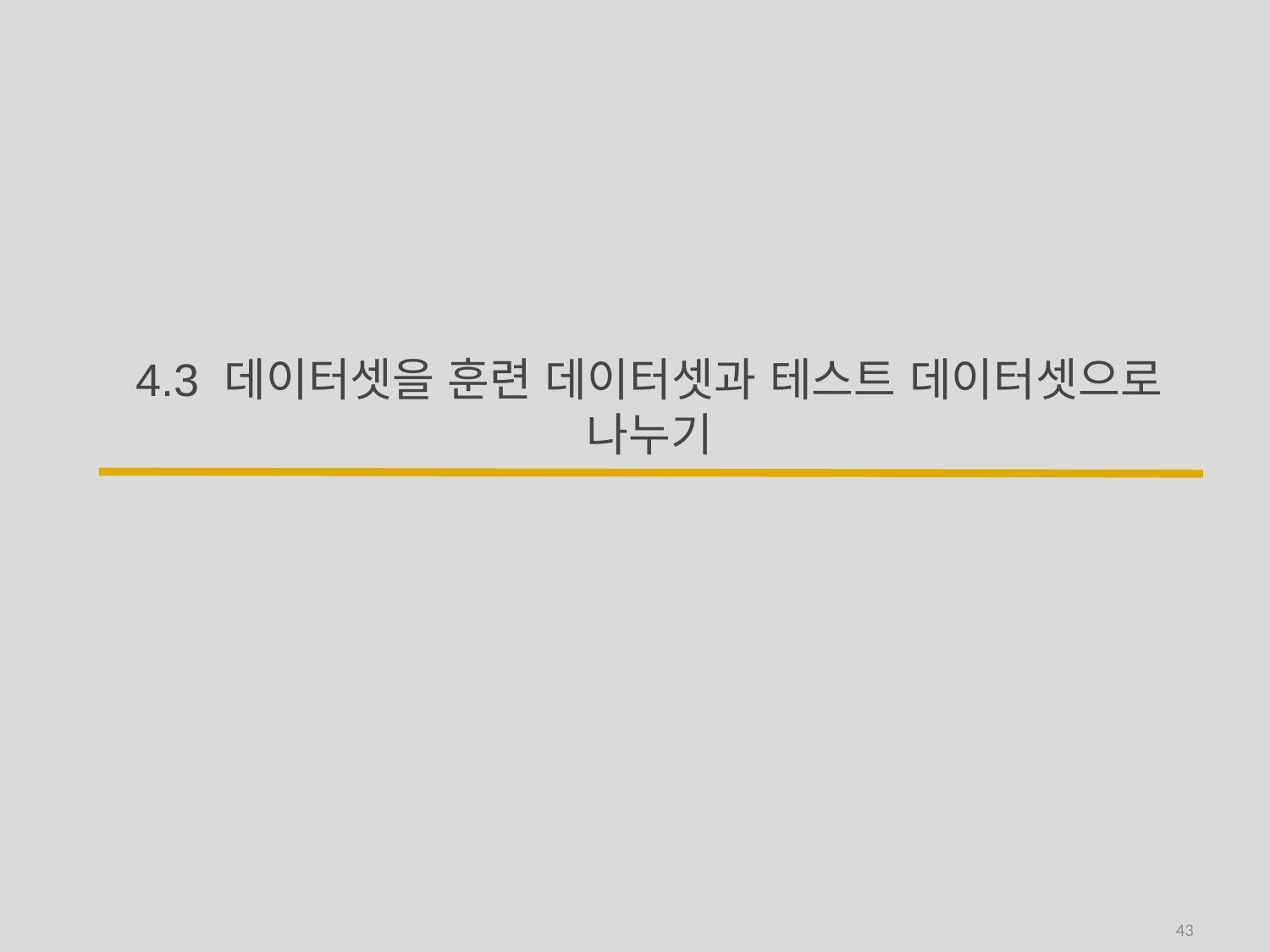

# 4.3 데이터셋을 훈련 데이터셋과 테스트 데이터셋으로 나누기
43